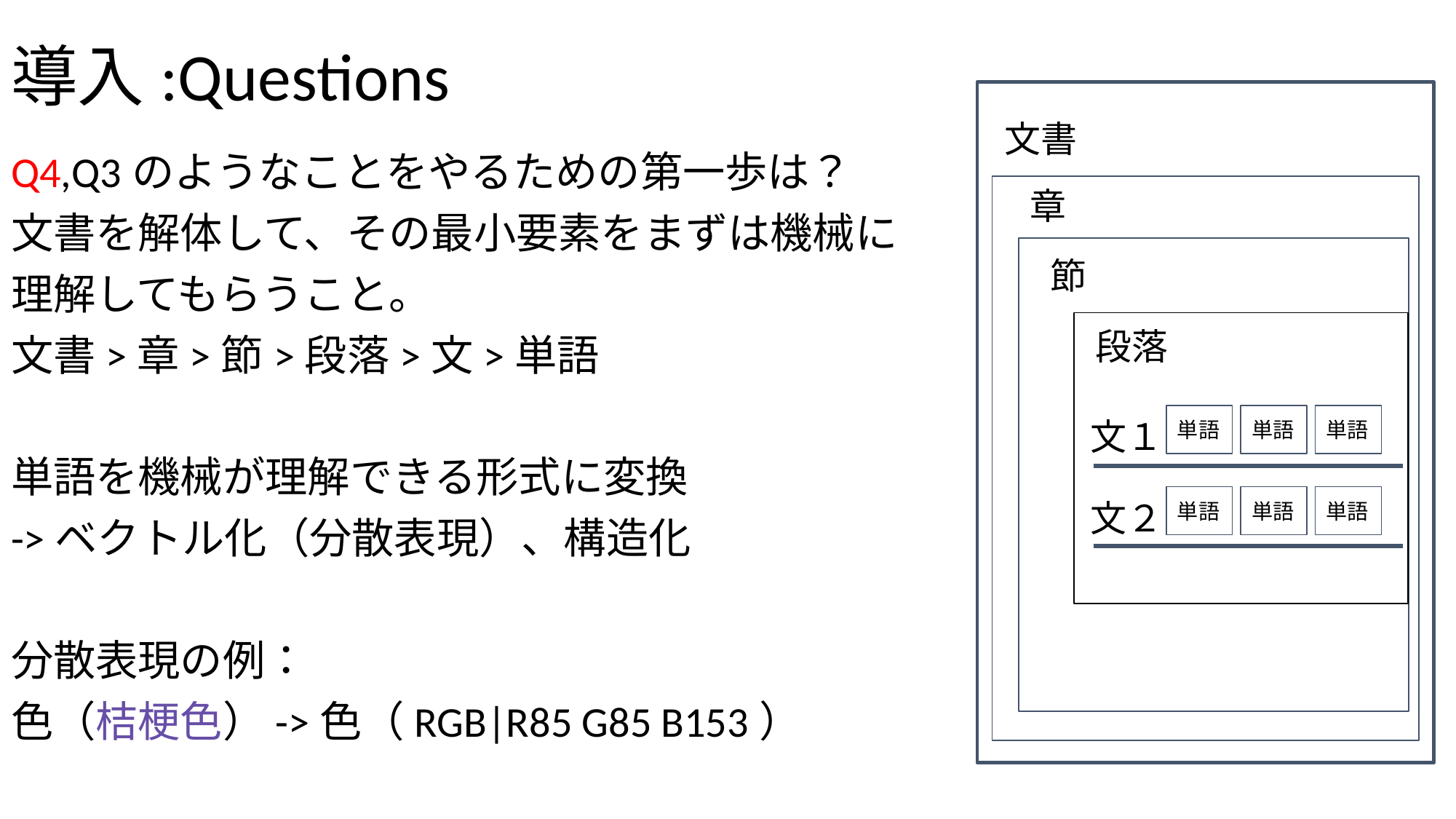

# 導入:Questions

文書
Q4,Q3のようなことをやるための第一歩は？
文書を解体して、その最小要素をまずは機械に
理解してもらうこと。
文書>章>節>段落>文>単語

単語を機械が理解できる形式に変換
->ベクトル化（分散表現）、構造化

分散表現の例：
色（桔梗色）->色（RGB|R85 G85 B153）

章

節

段落
文１
単語
単語
単語
文２
単語
単語
単語